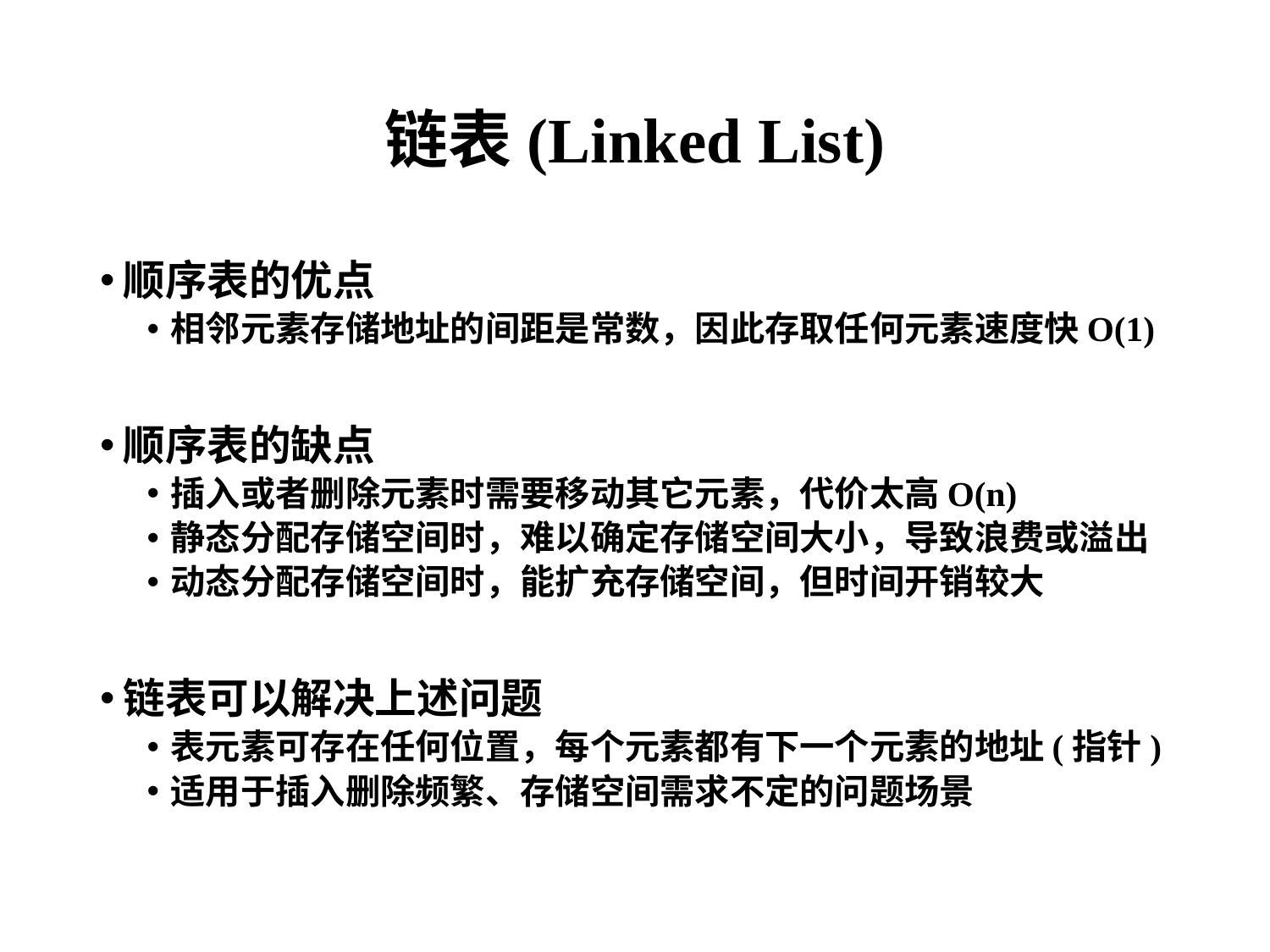

# 链表(Linked List)
顺序表的优点
相邻元素存储地址的间距是常数，因此存取任何元素速度快O(1)

顺序表的缺点
插入或者删除元素时需要移动其它元素，代价太高O(n)
静态分配存储空间时，难以确定存储空间大小，导致浪费或溢出
动态分配存储空间时，能扩充存储空间，但时间开销较大

链表可以解决上述问题
表元素可存在任何位置，每个元素都有下一个元素的地址(指针)
适用于插入删除频繁、存储空间需求不定的问题场景